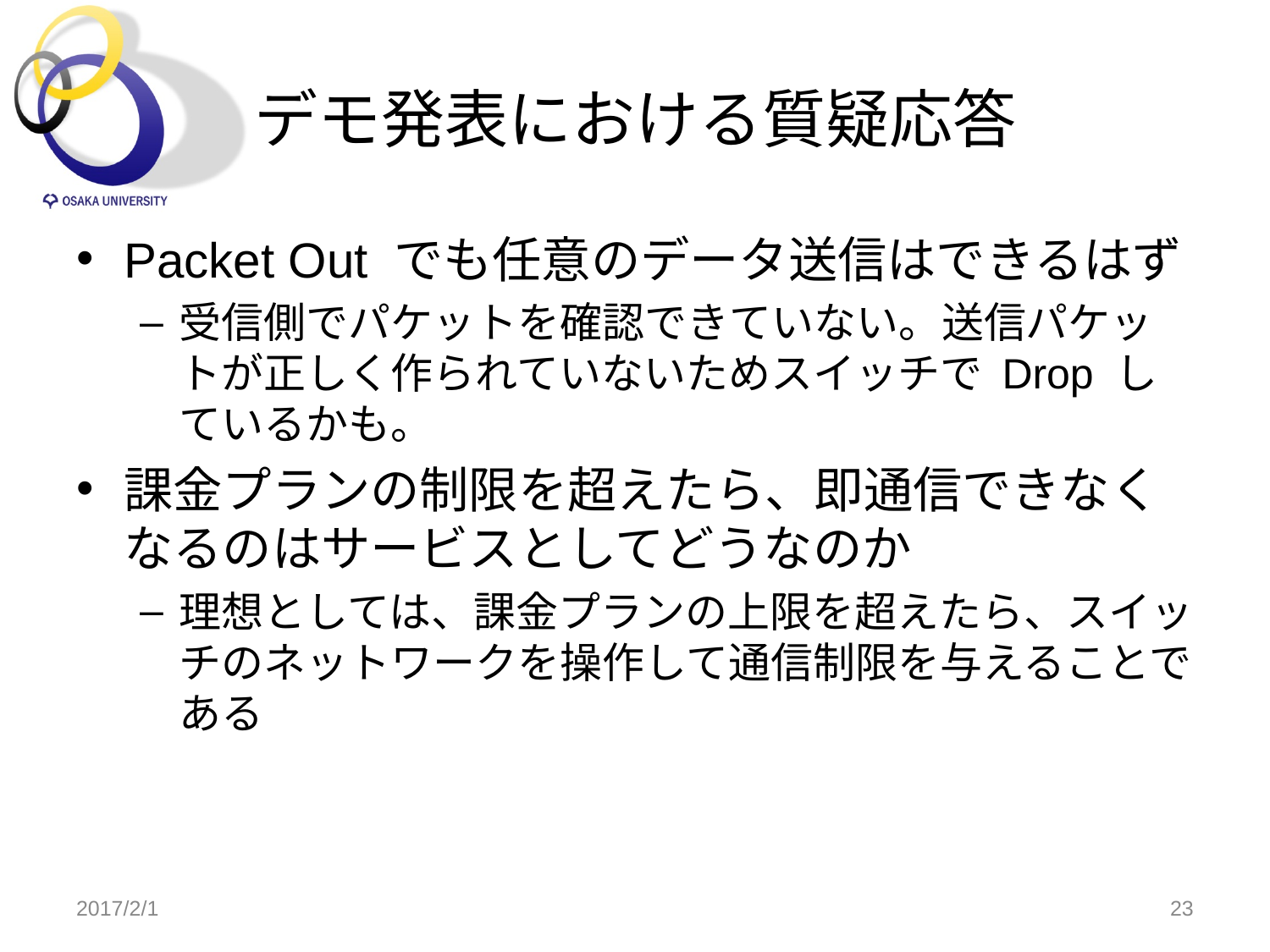

# デモ発表における質疑応答
Packet Out でも任意のデータ送信はできるはず
受信側でパケットを確認できていない。送信パケットが正しく作られていないためスイッチで Drop しているかも。
課金プランの制限を超えたら、即通信できなくなるのはサービスとしてどうなのか
理想としては、課金プランの上限を超えたら、スイッチのネットワークを操作して通信制限を与えることである

2017/2/1
23